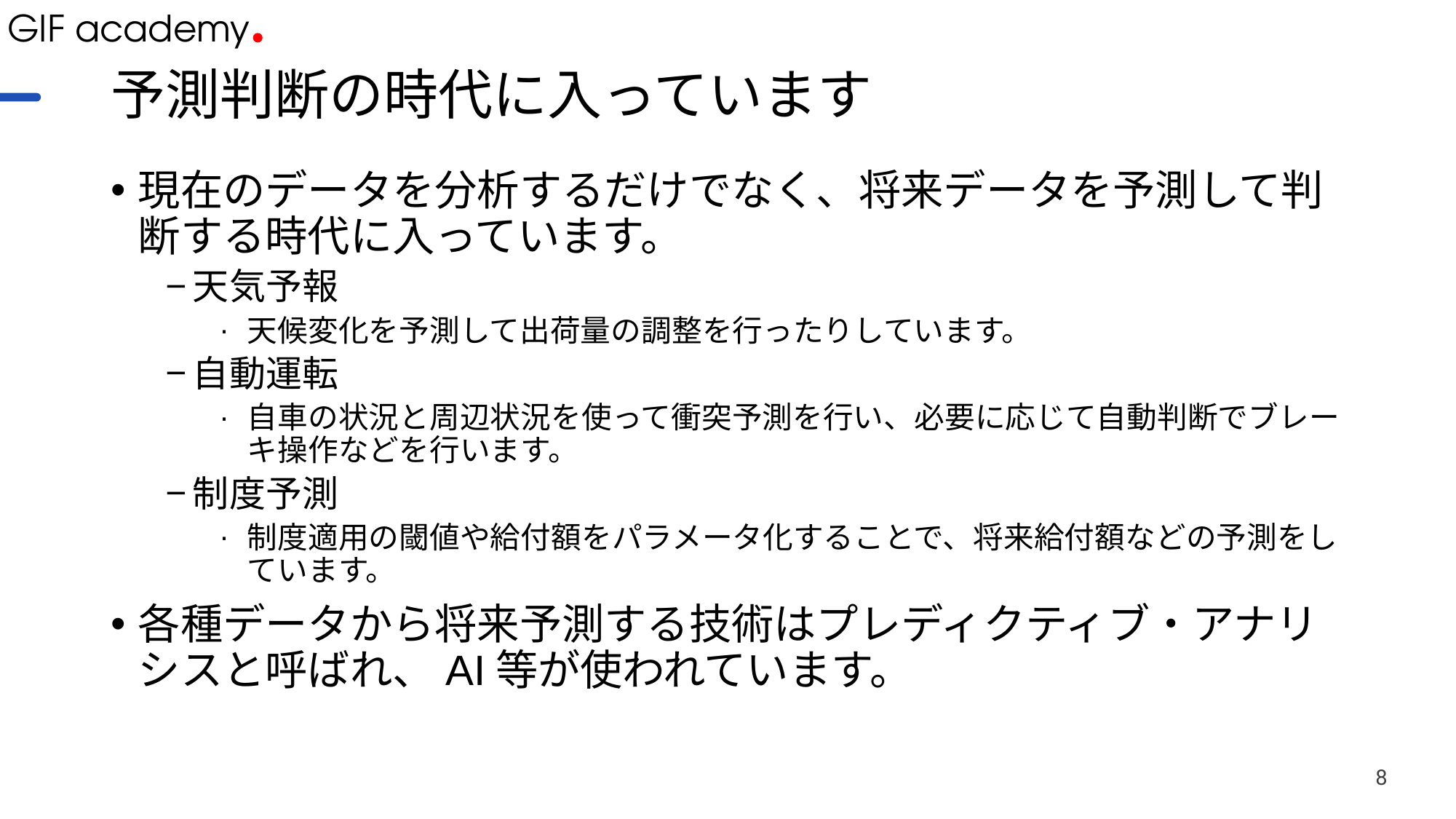

# 予測判断の時代に入っています
現在のデータを分析するだけでなく、将来データを予測して判断する時代に入っています。
天気予報
天候変化を予測して出荷量の調整を行ったりしています。
自動運転
自車の状況と周辺状況を使って衝突予測を行い、必要に応じて自動判断でブレーキ操作などを行います。
制度予測
制度適用の閾値や給付額をパラメータ化することで、将来給付額などの予測をしています。
各種データから将来予測する技術はプレディクティブ・アナリシスと呼ばれ、AI等が使われています。
8